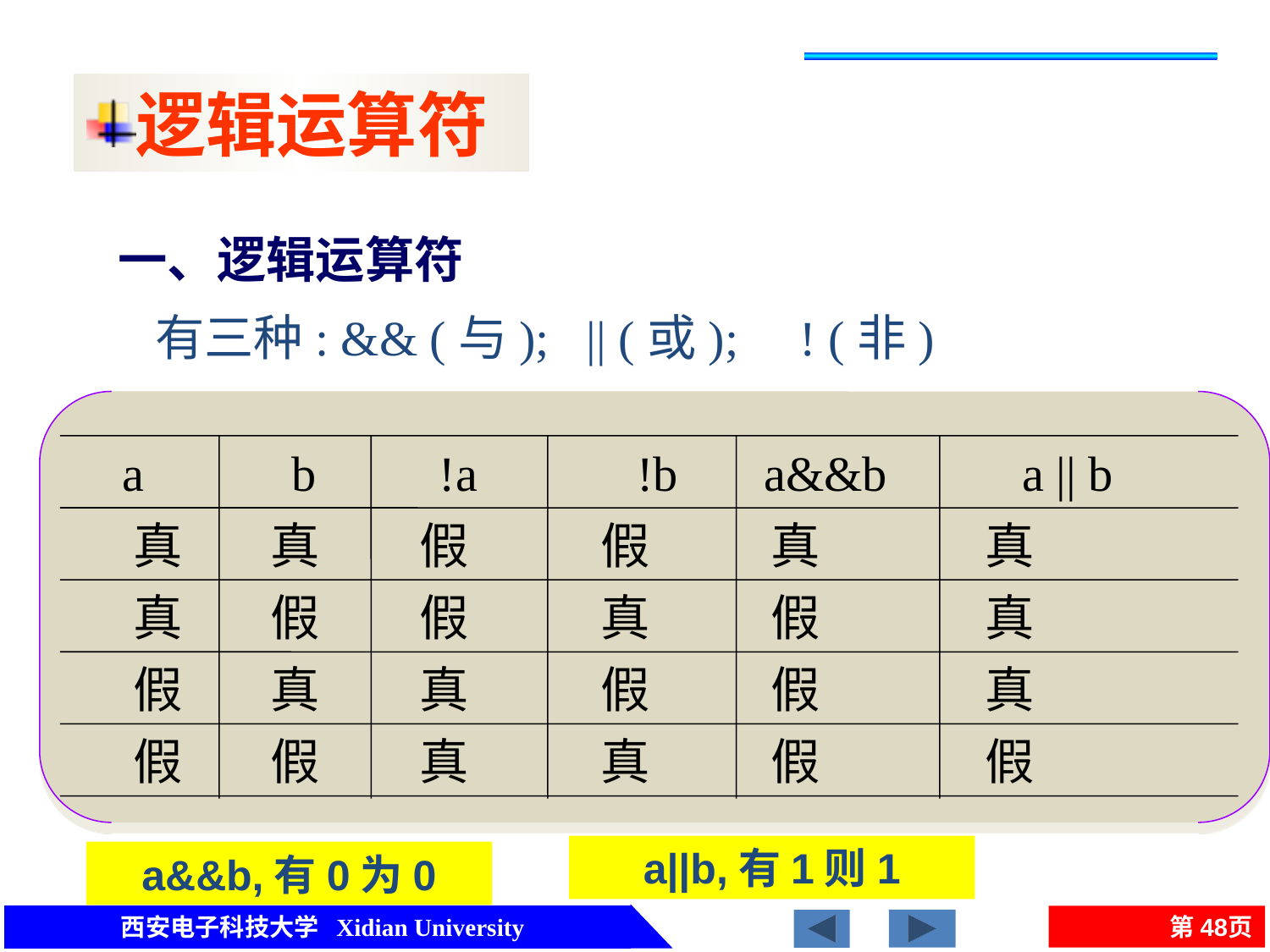

逻辑运算符
一、逻辑运算符
有三种: && (与);   || (或);     ! (非)

 a            b          !a             !b       a&&b           a || b

 真        真         假            假           真               真

 真        假         假            真           假               真

 假        真         真            假           假               真

 假        假         真            真           假               假

a||b,有1则1
a&&b,有0为0